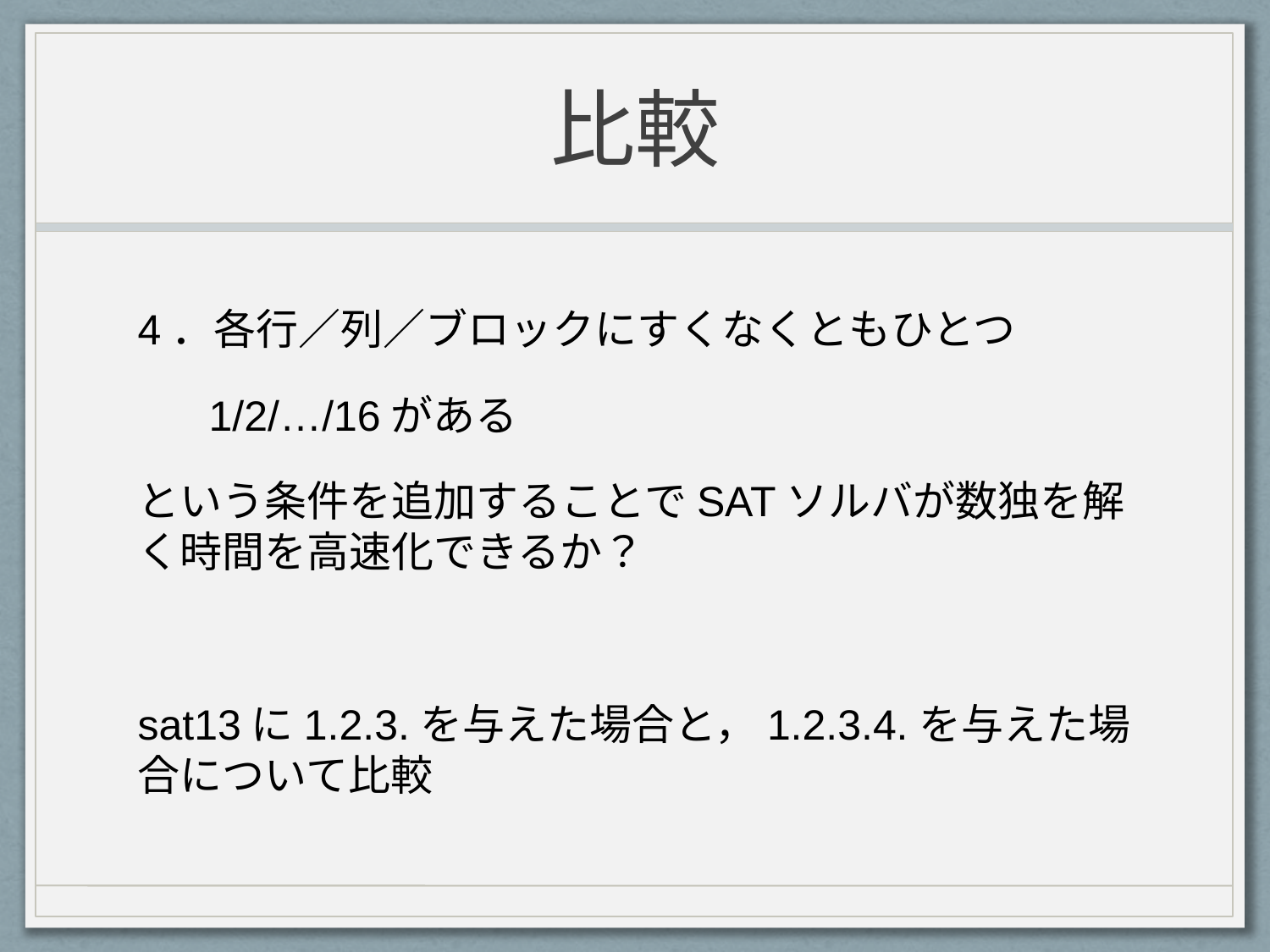

# 比較
4．各行／列／ブロックにすくなくともひとつ
      1/2/…/16がある
という条件を追加することでSATソルバが数独を解く時間を高速化できるか？

sat13に1.2.3.を与えた場合と，1.2.3.4.を与えた場合について比較